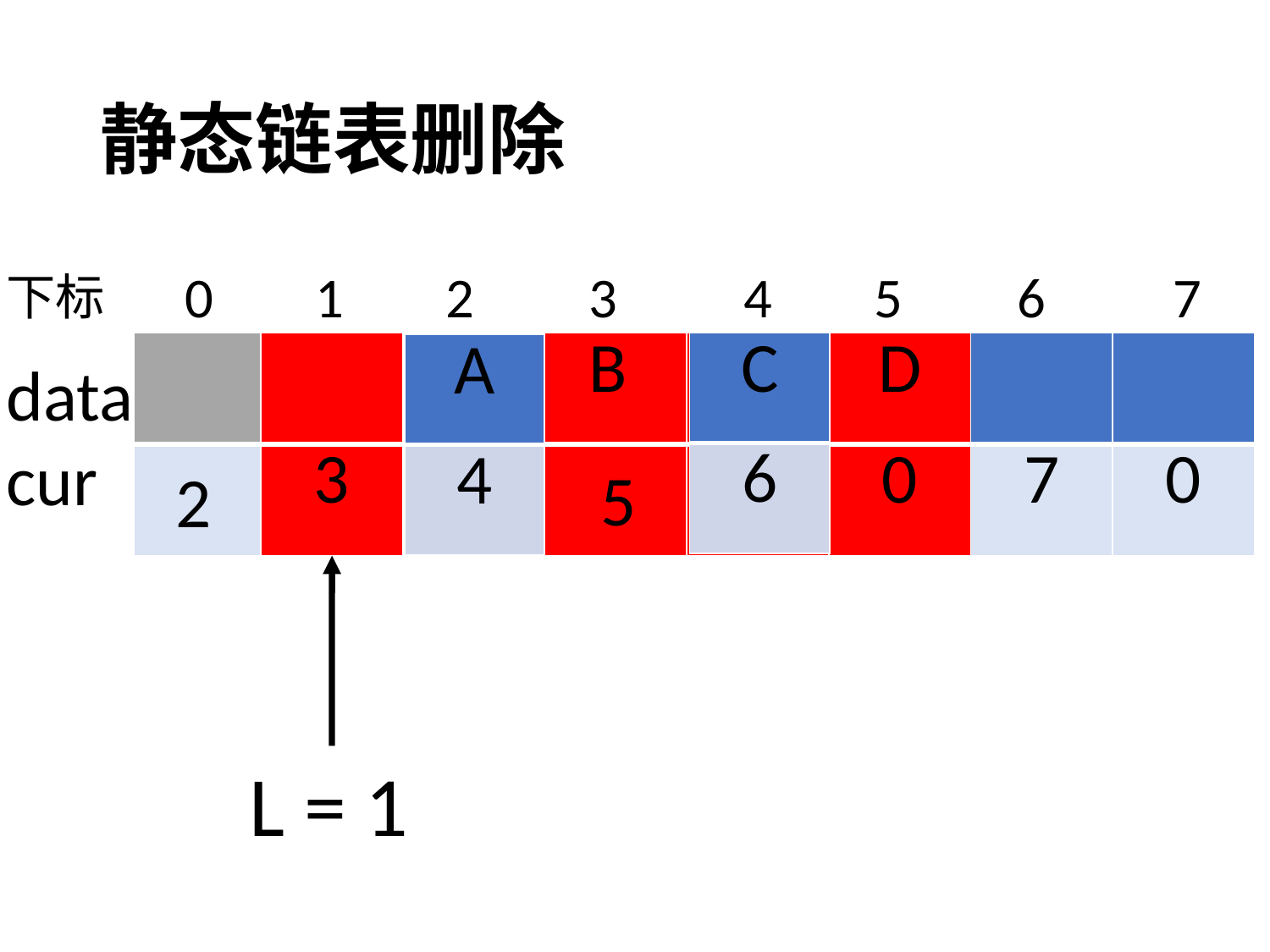

# 静态链表删除
0        1        2         3          4        5         6          7
下标

data
cur
| C |
| --- |
| 6 |
|  |  | A | B | C | D |  |  |
| --- | --- | --- | --- | --- | --- | --- | --- |
| 6 | 3 | 3 | 4 | 5 | 0 | 7 | 0 |
| A |
| --- |
| 4 |
5
2
L = 1